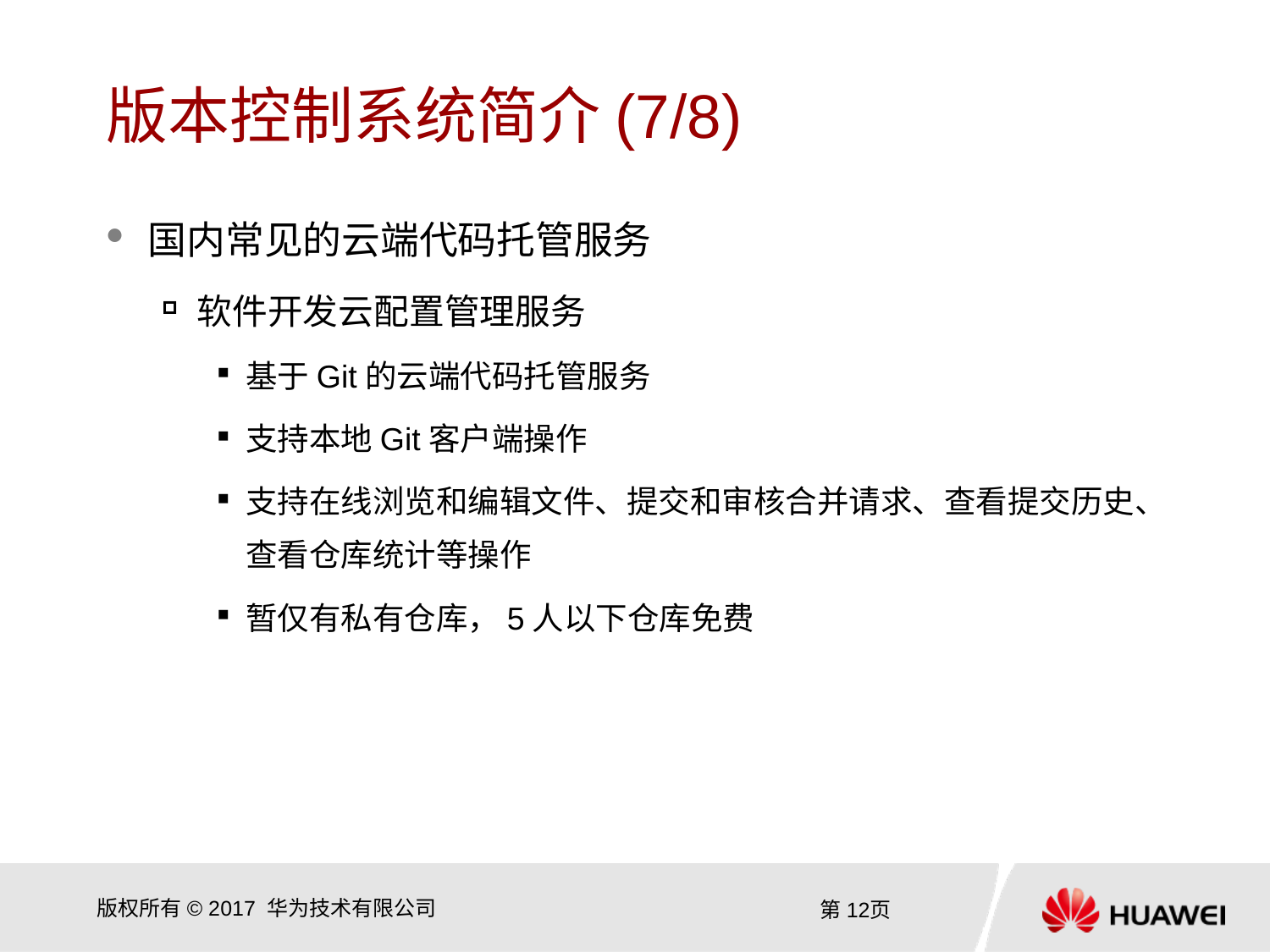

# 版本控制系统简介(7/8)
国内常见的云端代码托管服务
软件开发云配置管理服务
基于Git的云端代码托管服务
支持本地Git客户端操作
支持在线浏览和编辑文件、提交和审核合并请求、查看提交历史、查看仓库统计等操作
暂仅有私有仓库，5人以下仓库免费